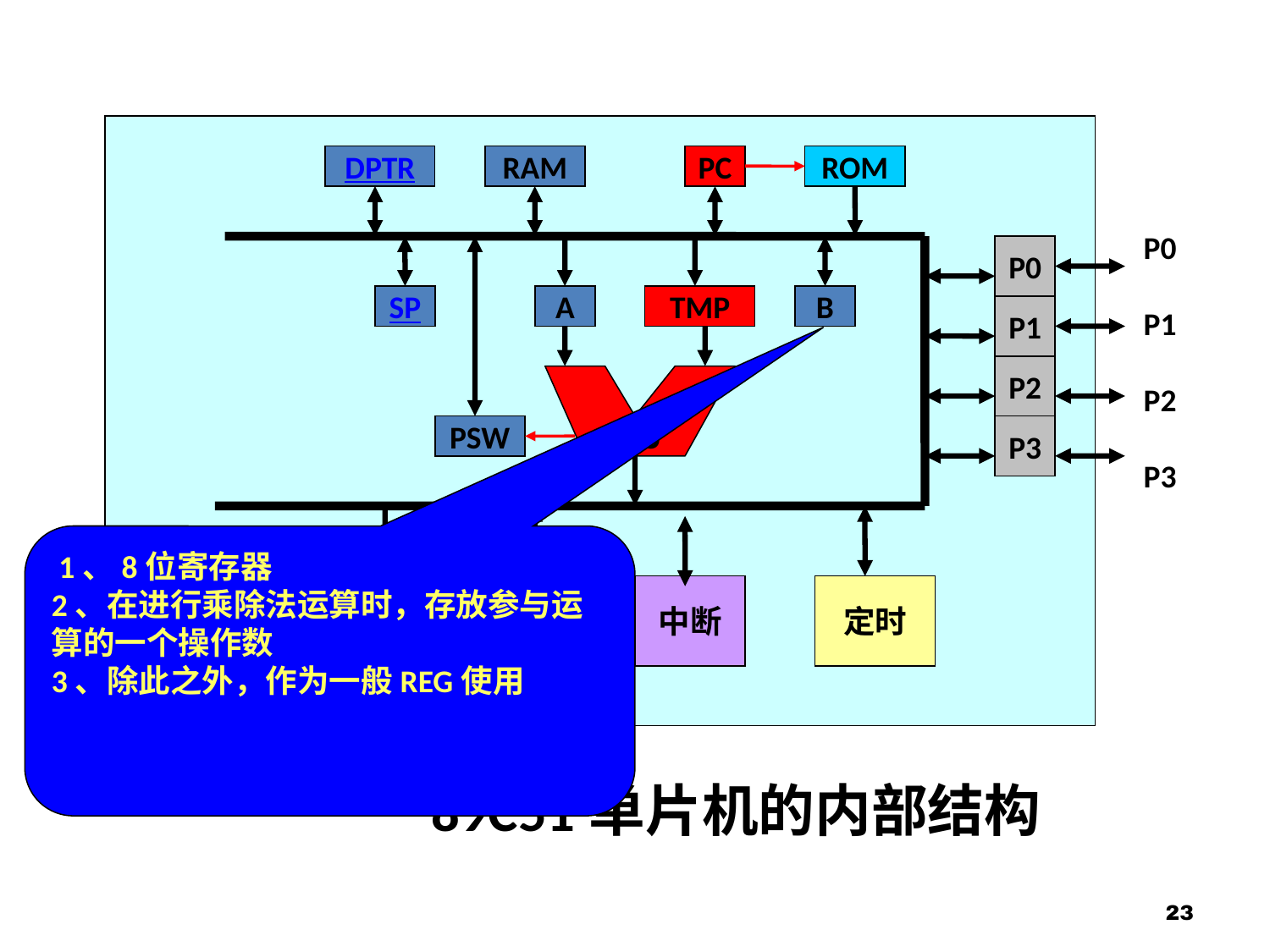

89C51单片机的内部结构

DPTR
RAM
PC
ROM

P0

P0

P1

P2

P3

SP
A
TMP
B
P1

P2

PSW
ALU
P3

 1、8位寄存器
2、在进行乘除法运算时，存放参与运算的一个操作数
3、除此之外，作为一般REG使用

X1

X2
X1

X2
振
荡
P
L
A
ID
IR
串口
中断
定时

   PSEN  RST ALE  EA
   PSEN  RST ALE  EA
23